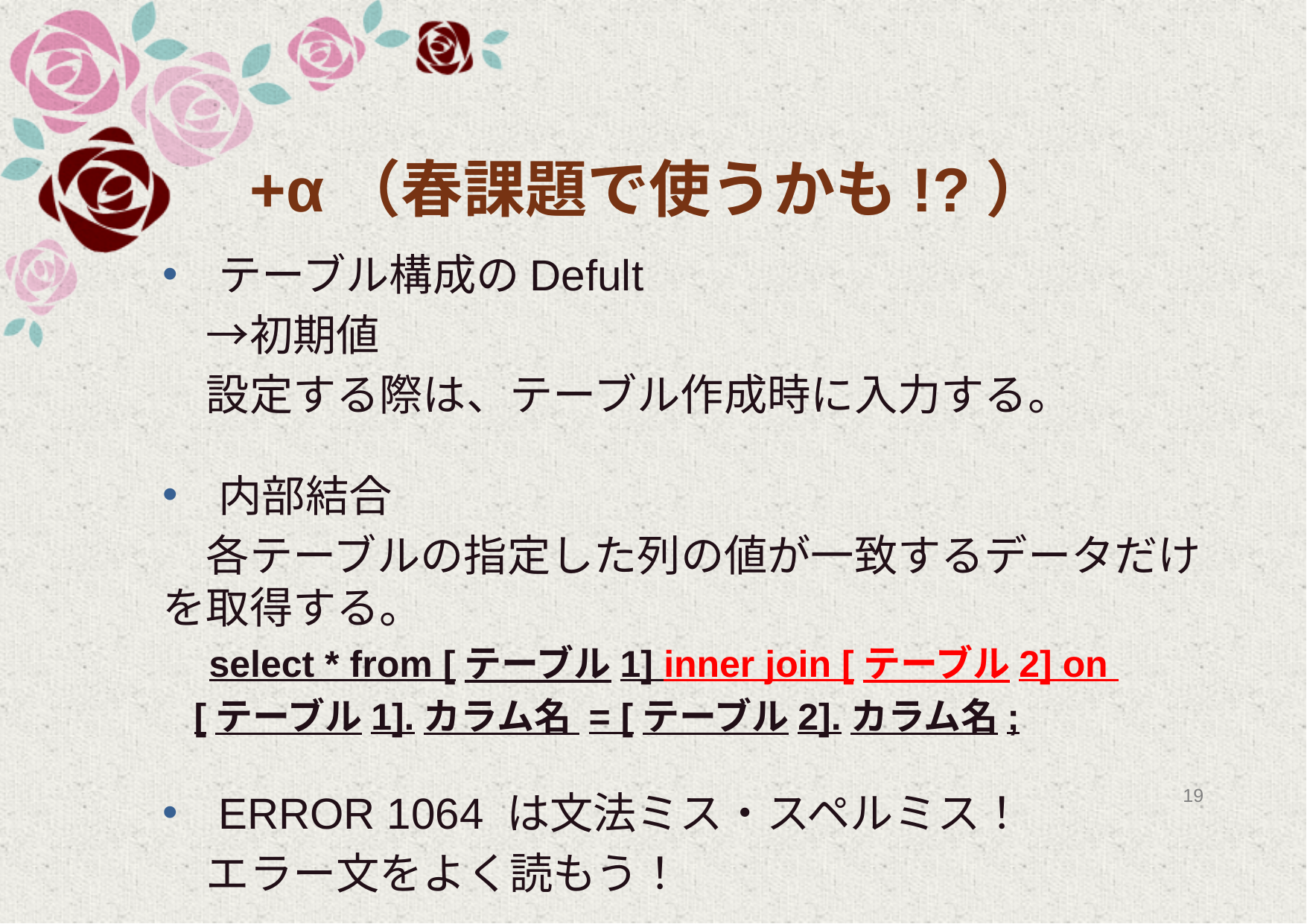

# +α（春課題で使うかも!?）
テーブル構成のDefult
　→初期値
　設定する際は、テーブル作成時に入力する。

内部結合
　各テーブルの指定した列の値が一致するデータだけを取得する。
　select * from [テーブル1] inner join [テーブル2] on
   [テーブル1].カラム名 = [テーブル2].カラム名;

ERROR 1064 は文法ミス・スペルミス！
　エラー文をよく読もう！

19